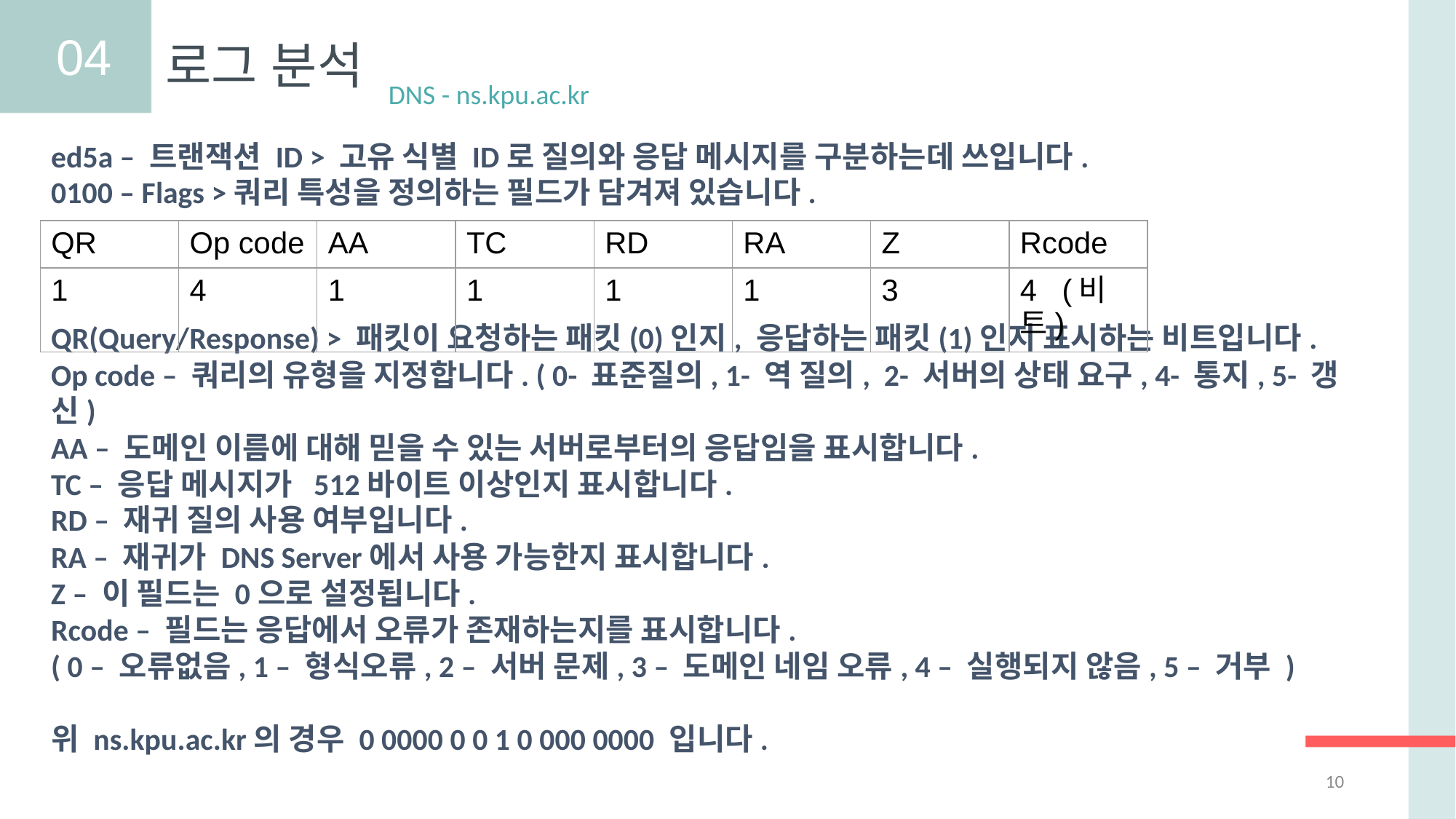

04
로그 분석
DNS - ns.kpu.ac.kr
ed5a – 트랜잭션 ID > 고유 식별 ID로 질의와 응답 메시지를 구분하는데 쓰입니다.
0100 – Flags >쿼리 특성을 정의하는 필드가 담겨져 있습니다.

QR(Query/Response) > 패킷이 요청하는 패킷(0)인지, 응답하는 패킷(1)인지 표시하는 비트입니다.
Op code – 쿼리의 유형을 지정합니다. ( 0- 표준질의, 1- 역 질의,  2- 서버의 상태 요구, 4- 통지, 5- 갱신)
AA – 도메인 이름에 대해 믿을 수 있는 서버로부터의 응답임을 표시합니다.
TC – 응답 메시지가  512바이트 이상인지 표시합니다.
RD – 재귀 질의 사용 여부입니다.
RA – 재귀가 DNS Server에서 사용 가능한지 표시합니다.
Z – 이 필드는 0으로 설정됩니다.
Rcode – 필드는 응답에서 오류가 존재하는지를 표시합니다.
( 0 – 오류없음, 1 – 형식오류, 2 – 서버 문제, 3 – 도메인 네임 오류, 4 – 실행되지 않음, 5 – 거부 )

위 ns.kpu.ac.kr의 경우 0 0000 0 0 1 0 000 0000 입니다.
| QR | Op code | AA | TC | RD | RA | Z | Rcode |
| --- | --- | --- | --- | --- | --- | --- | --- |
| 1 | 4 | 1 | 1 | 1 | 1 | 3 | 4 (비트) |

10